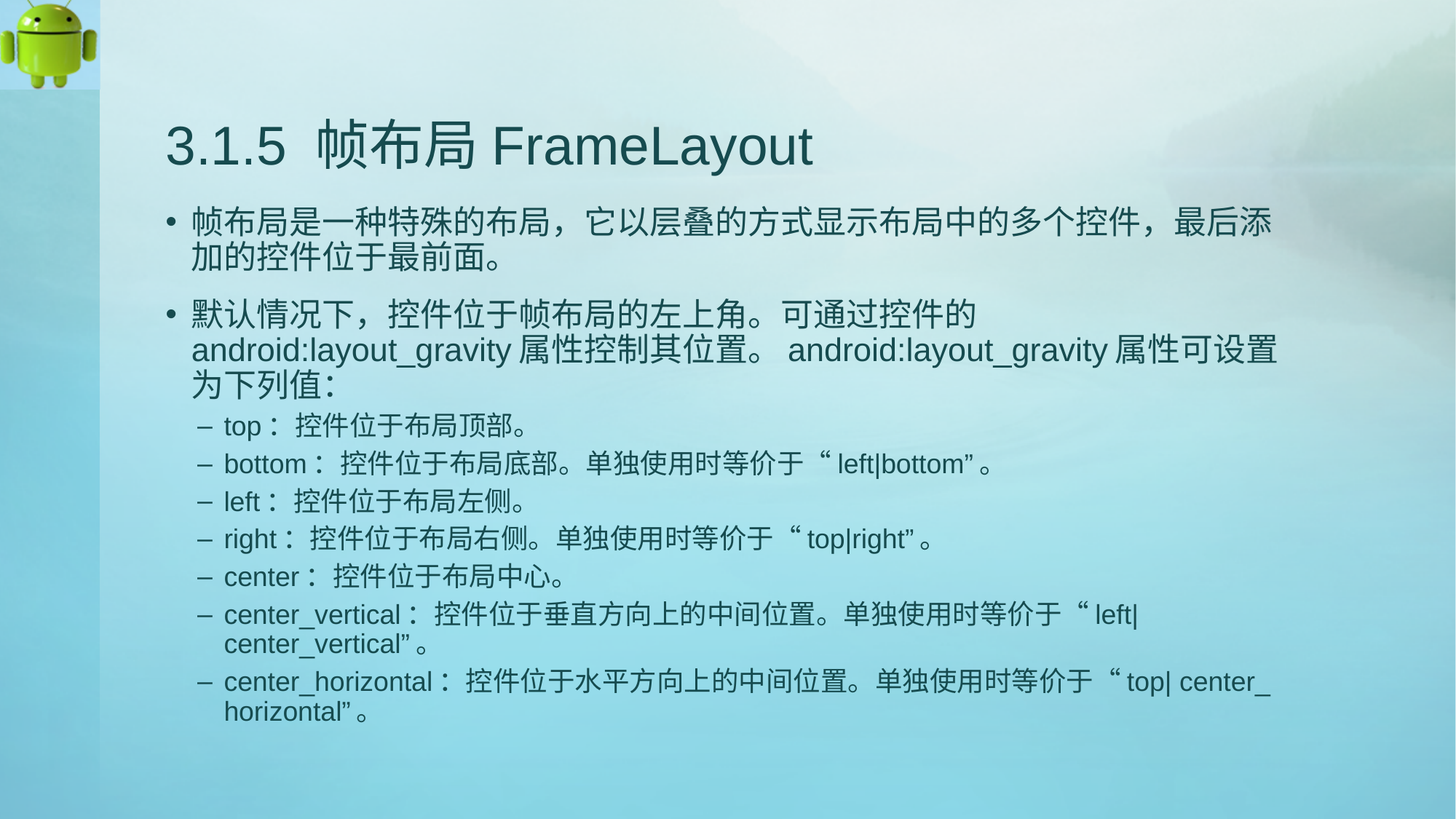

# 3.1.5 帧布局FrameLayout
帧布局是一种特殊的布局，它以层叠的方式显示布局中的多个控件，最后添加的控件位于最前面。
默认情况下，控件位于帧布局的左上角。可通过控件的android:layout_gravity属性控制其位置。android:layout_gravity属性可设置为下列值：
top：控件位于布局顶部。
bottom：控件位于布局底部。单独使用时等价于“left|bottom”。
left：控件位于布局左侧。
right：控件位于布局右侧。单独使用时等价于“top|right”。
center：控件位于布局中心。
center_vertical：控件位于垂直方向上的中间位置。单独使用时等价于“left| center_vertical”。
center_horizontal：控件位于水平方向上的中间位置。单独使用时等价于“top| center_ horizontal”。